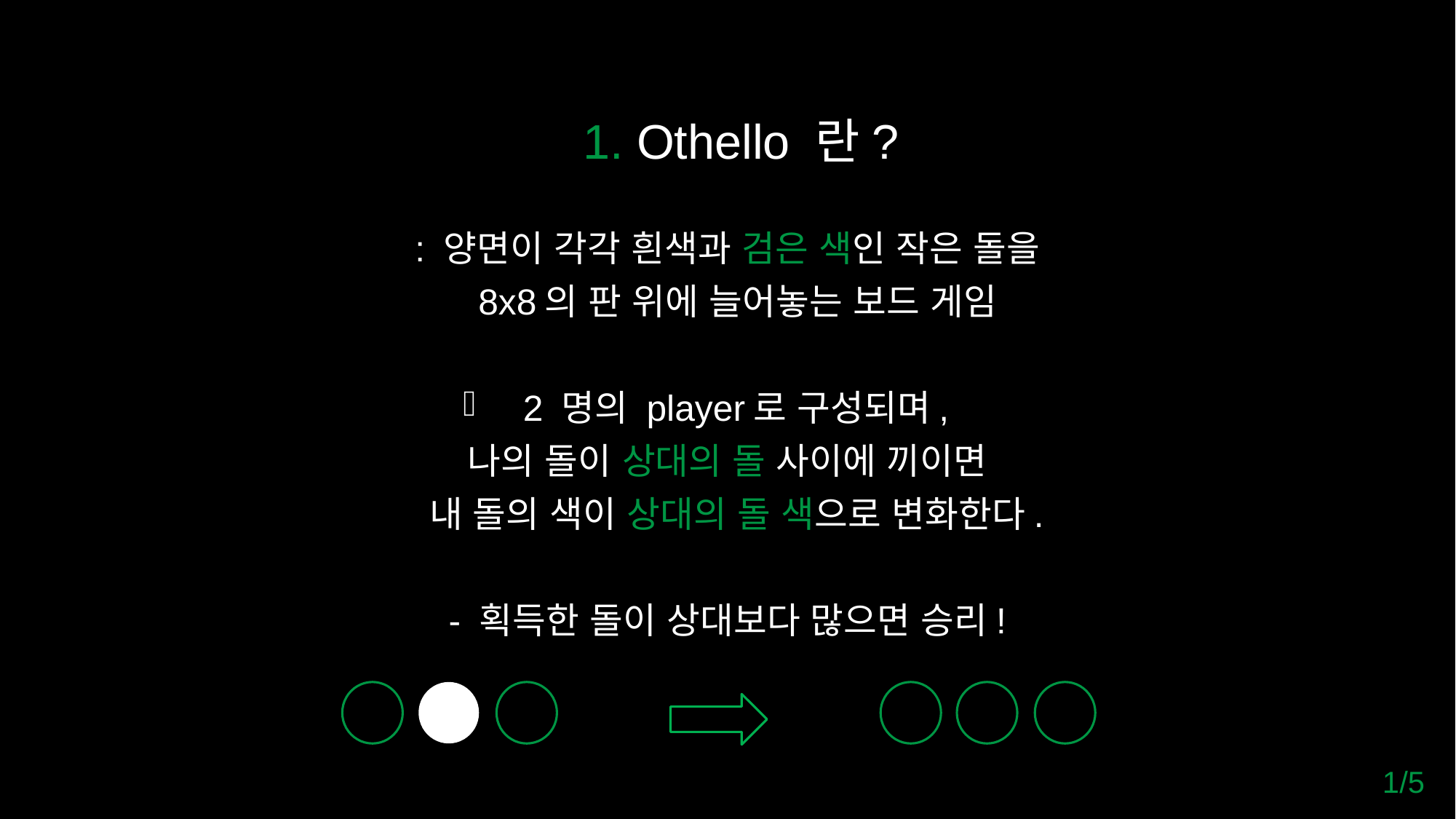

1. Othello 란?
: 양면이 각각 흰색과 검은 색인 작은 돌을
  8x8의 판 위에 늘어놓는 보드 게임

2 명의 player로 구성되며,
나의 돌이 상대의 돌 사이에 끼이면
 내 돌의 색이 상대의 돌 색으로 변화한다.

- 획득한 돌이 상대보다 많으면 승리!

1/5